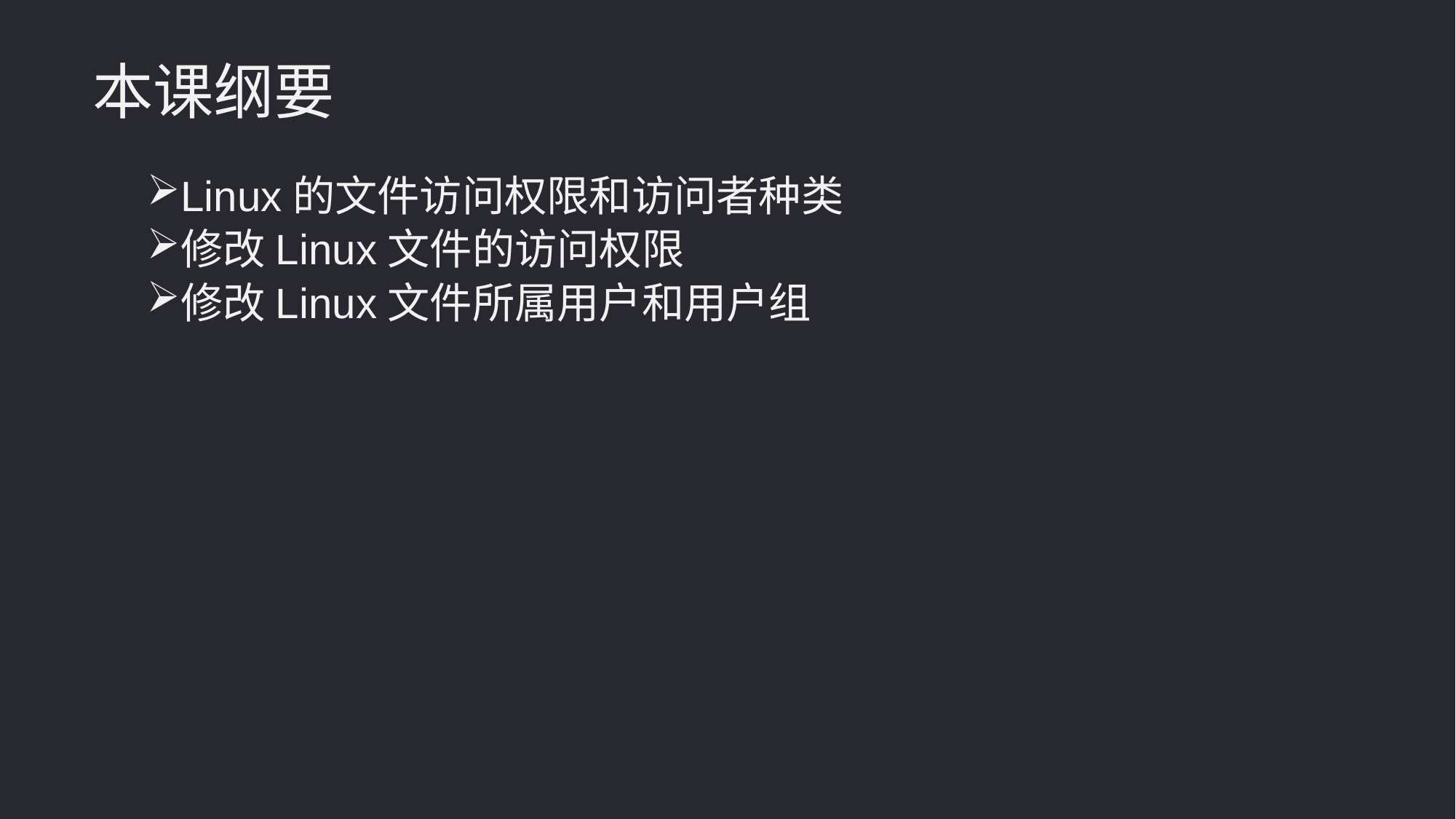

本课纲要
Linux的文件访问权限和访问者种类
修改Linux文件的访问权限
修改Linux文件所属用户和用户组